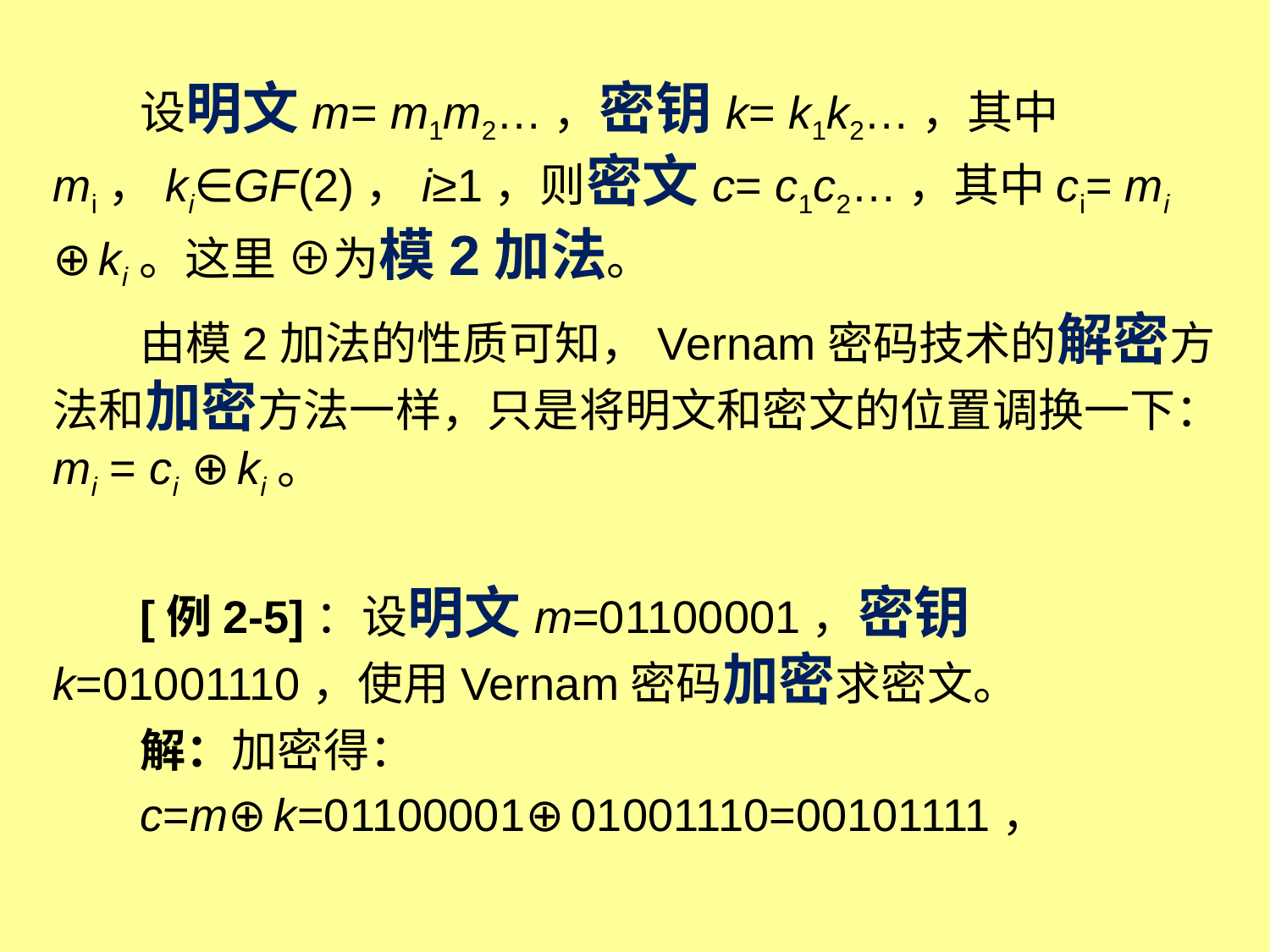

设明文m= m1m2…，密钥k= k1k2…，其中mi，ki∈GF(2)，i≥1，则密文c= c1c2…，其中ci= mi ⊕ki。这里 ⊕为模2加法。
由模2加法的性质可知，Vernam密码技术的解密方法和加密方法一样，只是将明文和密文的位置调换一下：mi = ci ⊕ki。

[例2-5]：设明文m=01100001，密钥k=01001110，使用Vernam密码加密求密文。
解：加密得：
c=m⊕k=01100001⊕01001110=00101111，